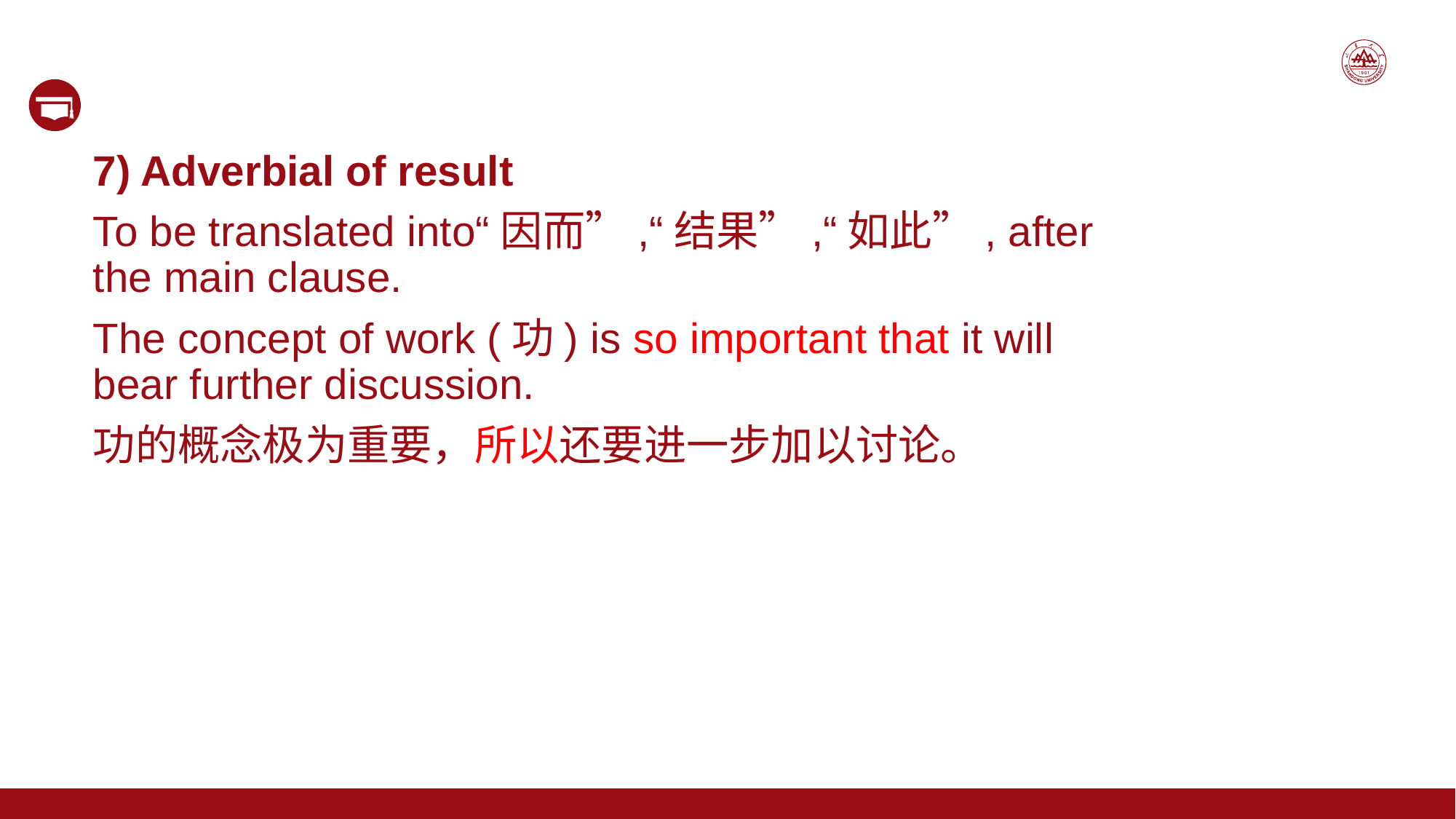

7) Adverbial of result
To be translated into“因而”,“结果”,“如此”, after the main clause.
The concept of work (功) is so important that it will bear further discussion.
功的概念极为重要，所以还要进一步加以讨论。